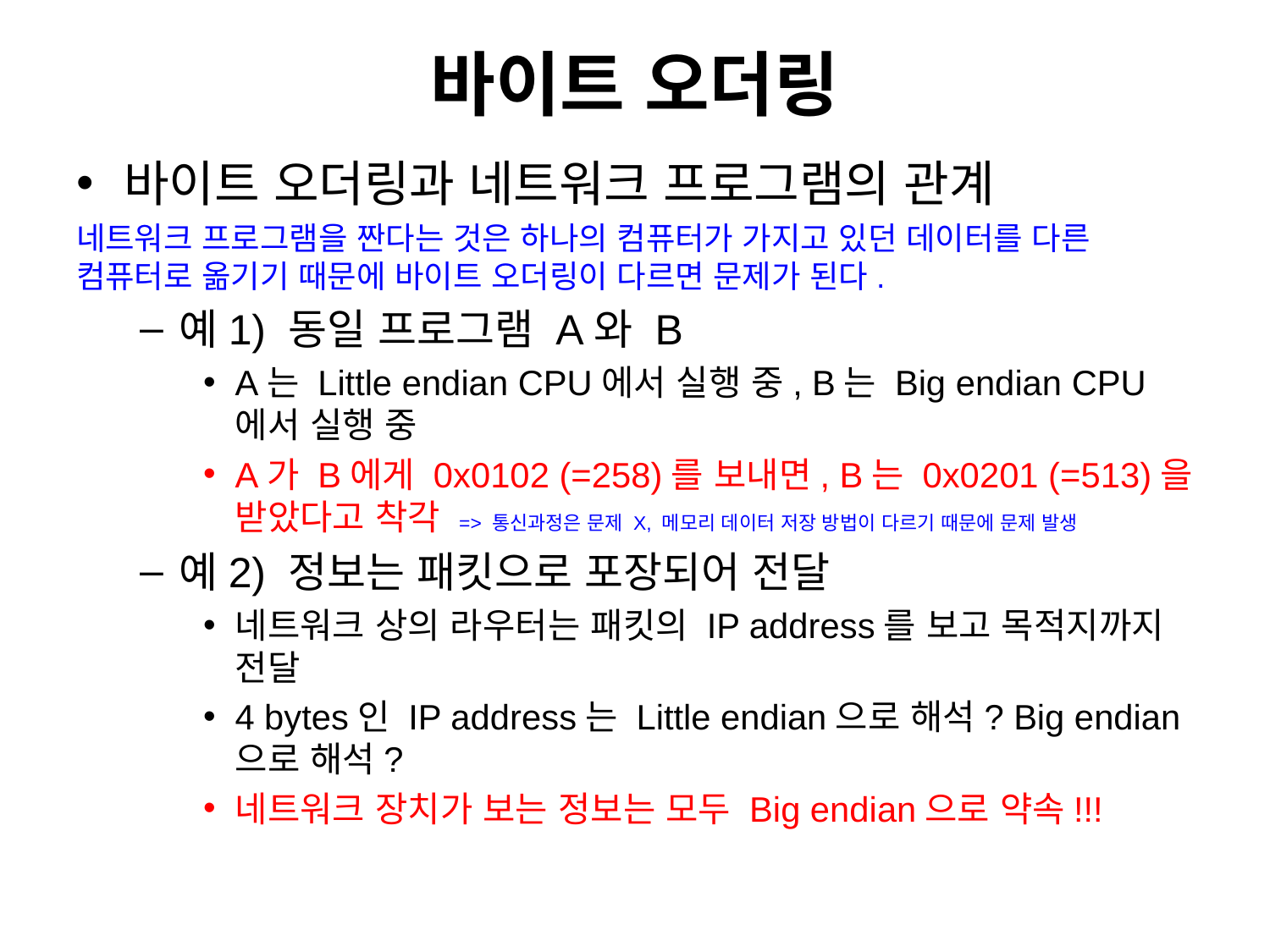

# 바이트 오더링
바이트 오더링과 네트워크 프로그램의 관계
네트워크 프로그램을 짠다는 것은 하나의 컴퓨터가 가지고 있던 데이터를 다른 컴퓨터로 옮기기 때문에 바이트 오더링이 다르면 문제가 된다.
예1) 동일 프로그램 A와 B
A는 Little endian CPU에서 실행 중, B는 Big endian CPU에서 실행 중
A가 B에게 0x0102 (=258)를 보내면, B는 0x0201 (=513)을 받았다고 착각 => 통신과정은 문제 X, 메모리 데이터 저장 방법이 다르기 때문에 문제 발생
예2) 정보는 패킷으로 포장되어 전달
네트워크 상의 라우터는 패킷의 IP address를 보고 목적지까지 전달
4 bytes인 IP address는 Little endian으로 해석? Big endian으로 해석?
네트워크 장치가 보는 정보는 모두 Big endian으로 약속!!!